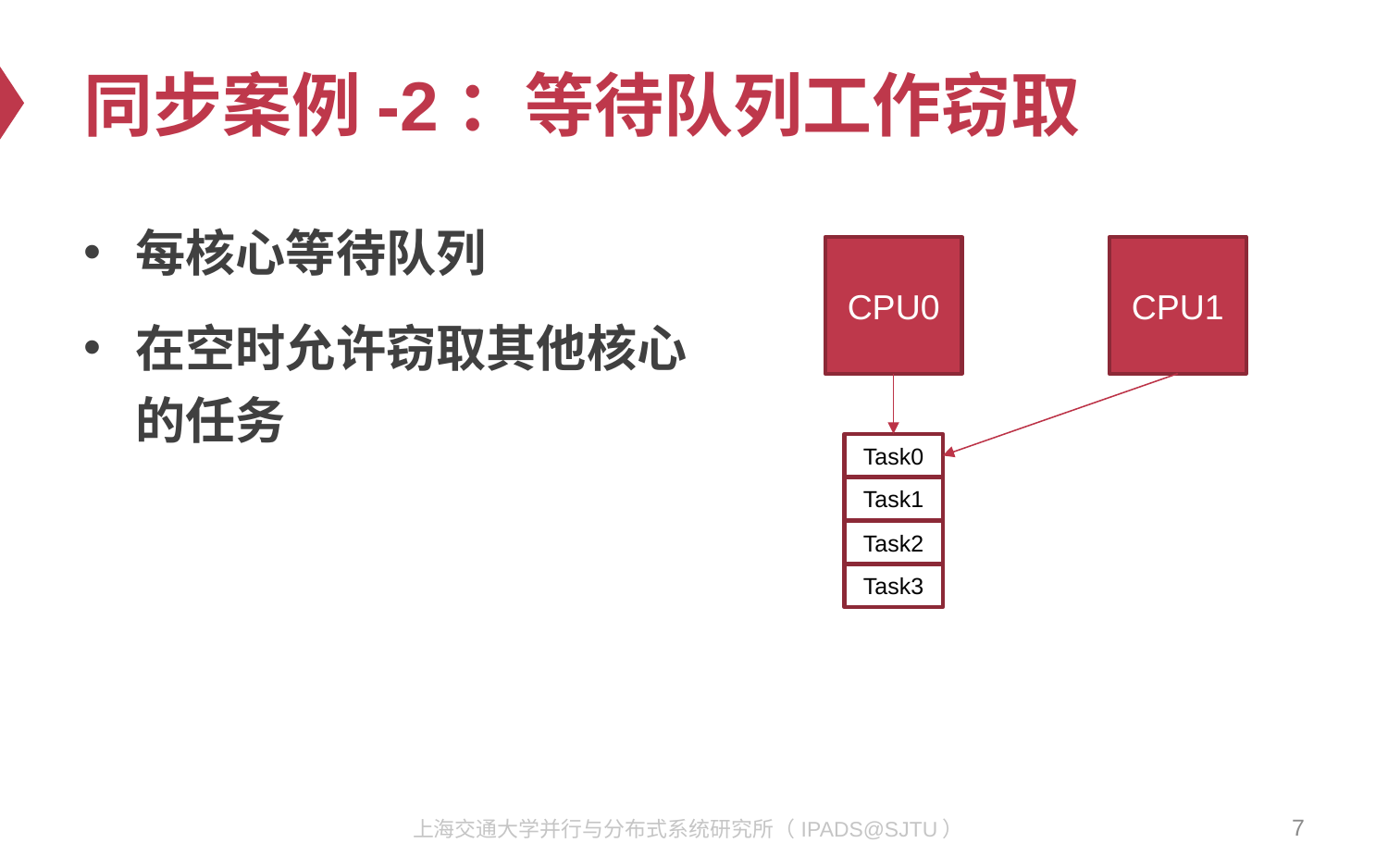

# 同步案例-2：等待队列工作窃取
每核心等待队列
在空时允许窃取其他核心的任务
CPU0
CPU1
Task0
Task1
Task2
Task3
7
上海交通大学并行与分布式系统研究所（IPADS@SJTU）